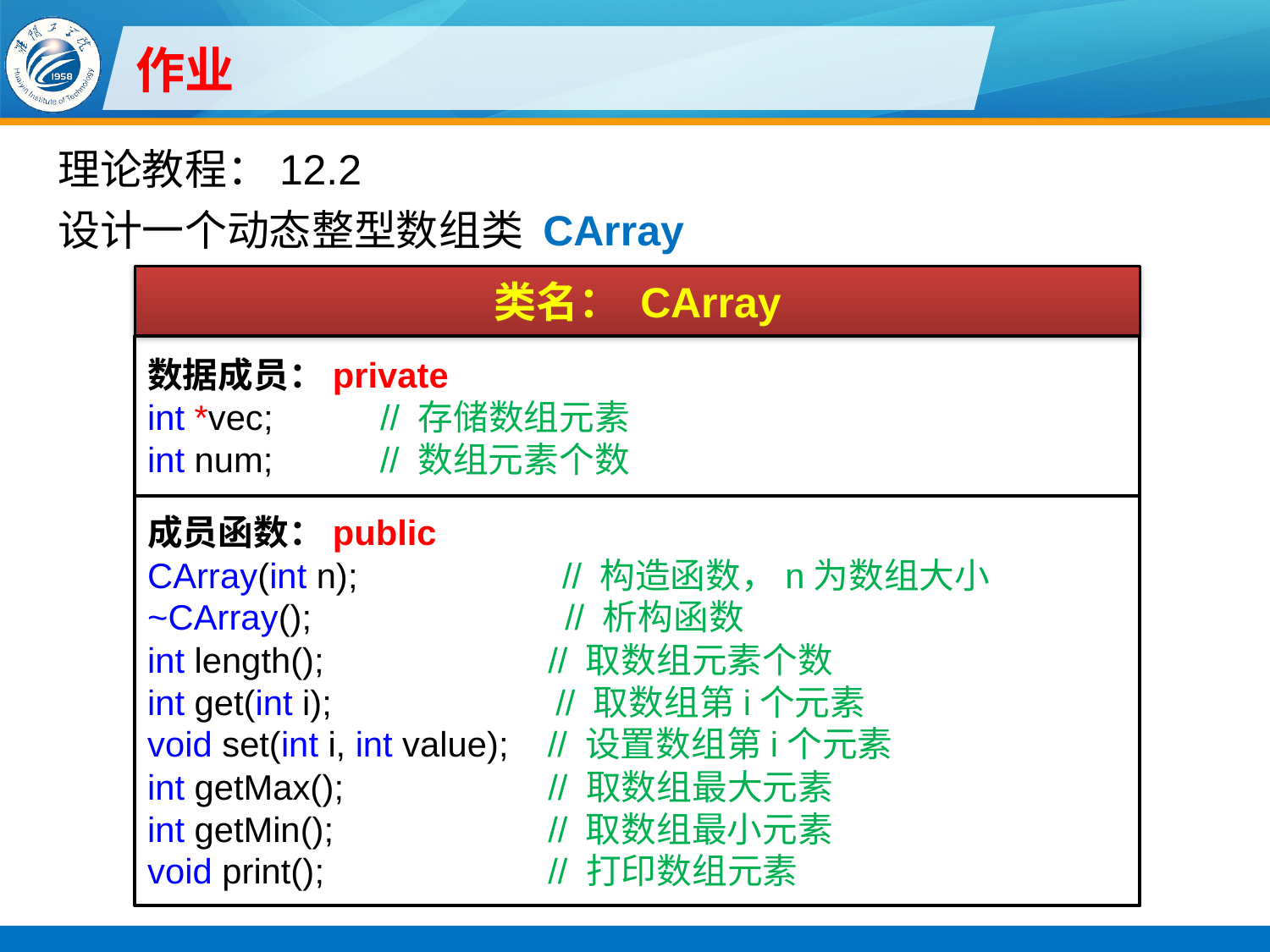

# 作业
理论教程：12.2
设计一个动态整型数组类 CArray

类名： CArray
数据成员：private
int *vec;           // 存储数组元素
int num;           // 数组元素个数
成员函数：public
CArray(int n);                     // 构造函数，n为数组大小
~CArray();                          // 析构函数
int length();                       // 取数组元素个数
int get(int i);                       // 取数组第i个元素
void set(int i, int value);    // 设置数组第i个元素
int getMax();                     // 取数组最大元素
int getMin();                      // 取数组最小元素
void print();                       // 打印数组元素